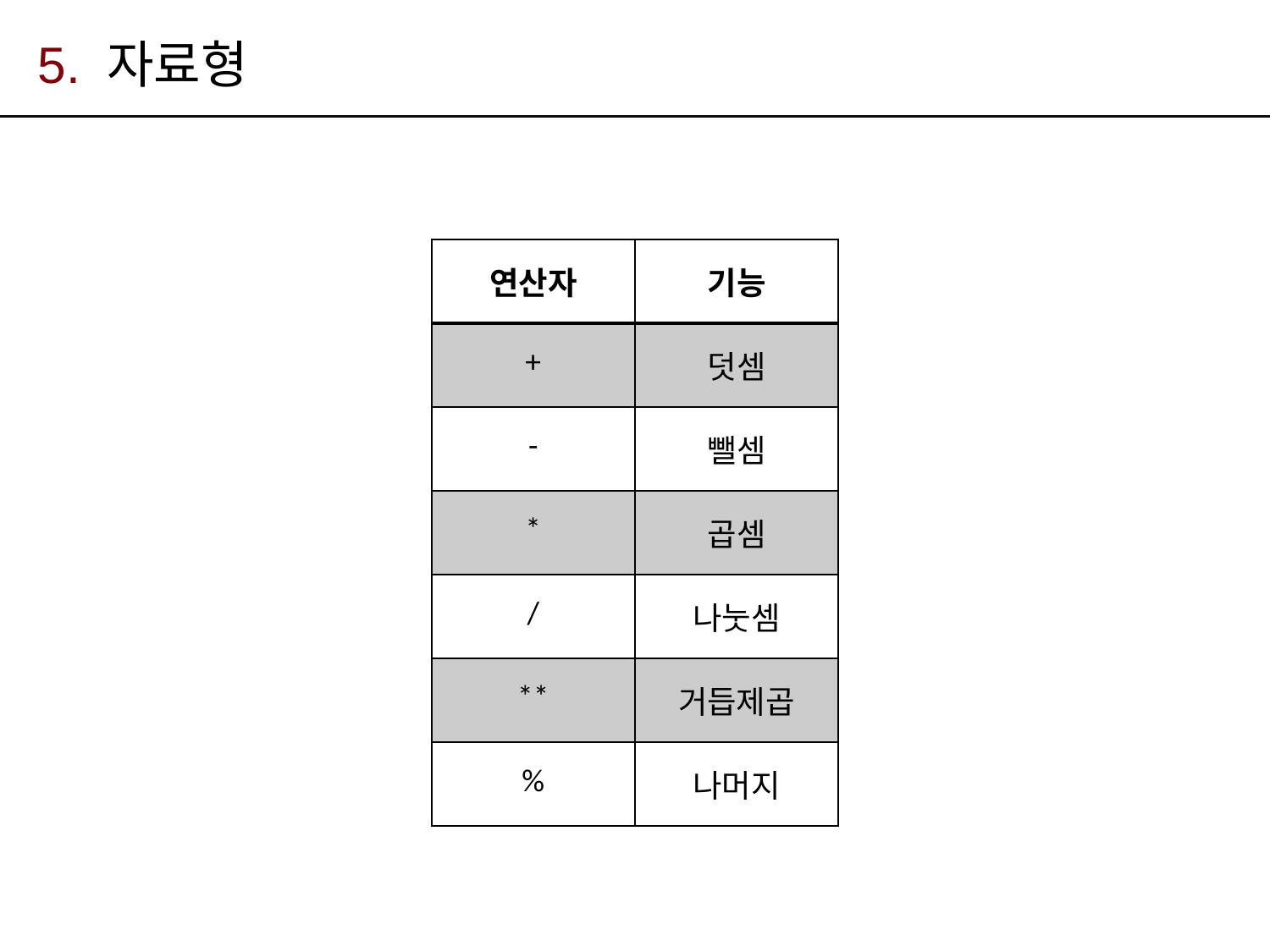

# 5. 자료형
| 연산자 | 기능 |
| --- | --- |
| + | 덧셈 |
| - | 뺄셈 |
| \* | 곱셈 |
| / | 나눗셈 |
| \*\* | 거듭제곱 |
| % | 나머지 |